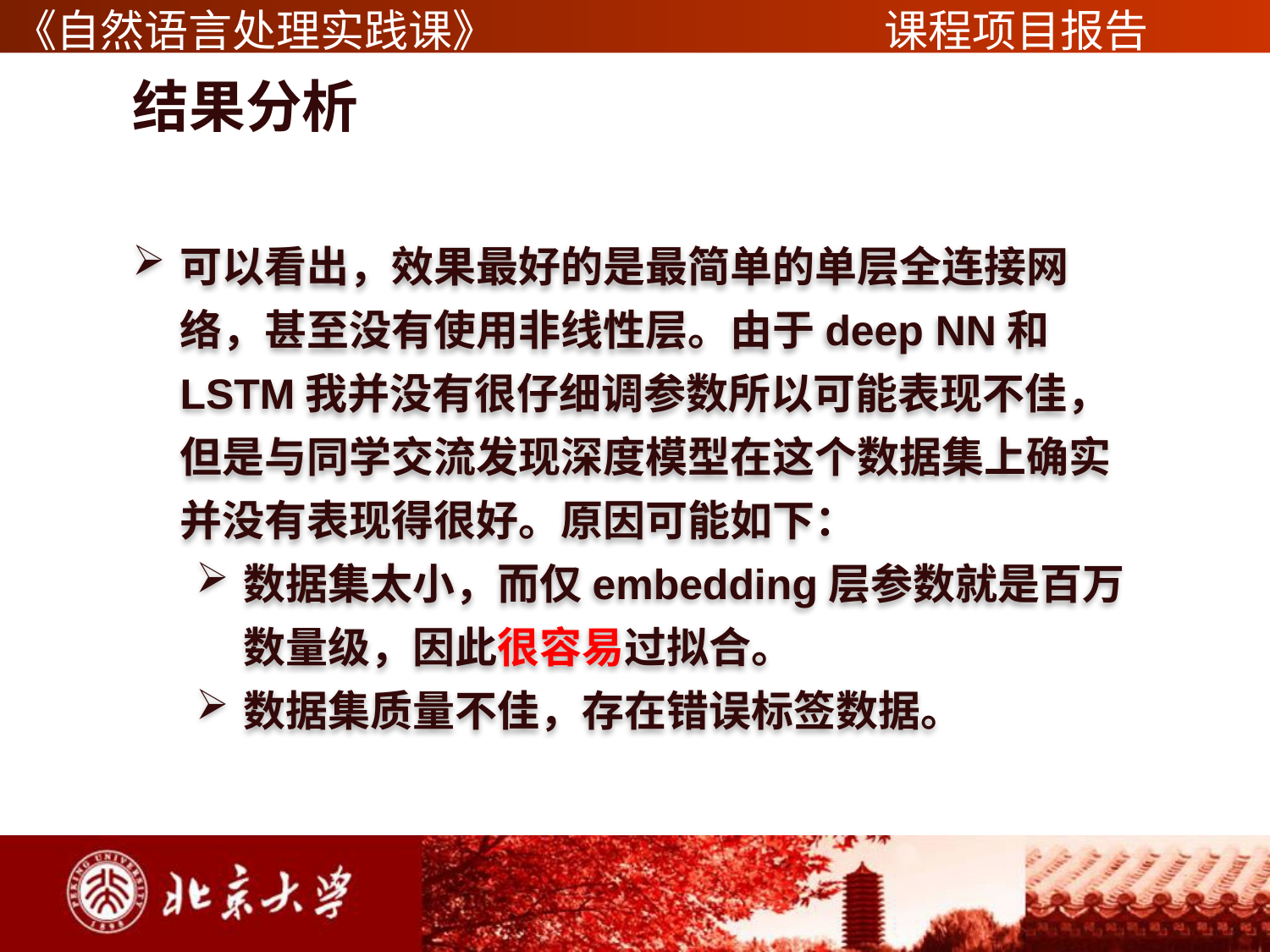

# 结果分析
可以看出，效果最好的是最简单的单层全连接网络，甚至没有使用非线性层。由于deep NN和LSTM我并没有很仔细调参数所以可能表现不佳，但是与同学交流发现深度模型在这个数据集上确实并没有表现得很好。原因可能如下：
数据集太小，而仅embedding层参数就是百万数量级，因此很容易过拟合。
数据集质量不佳，存在错误标签数据。